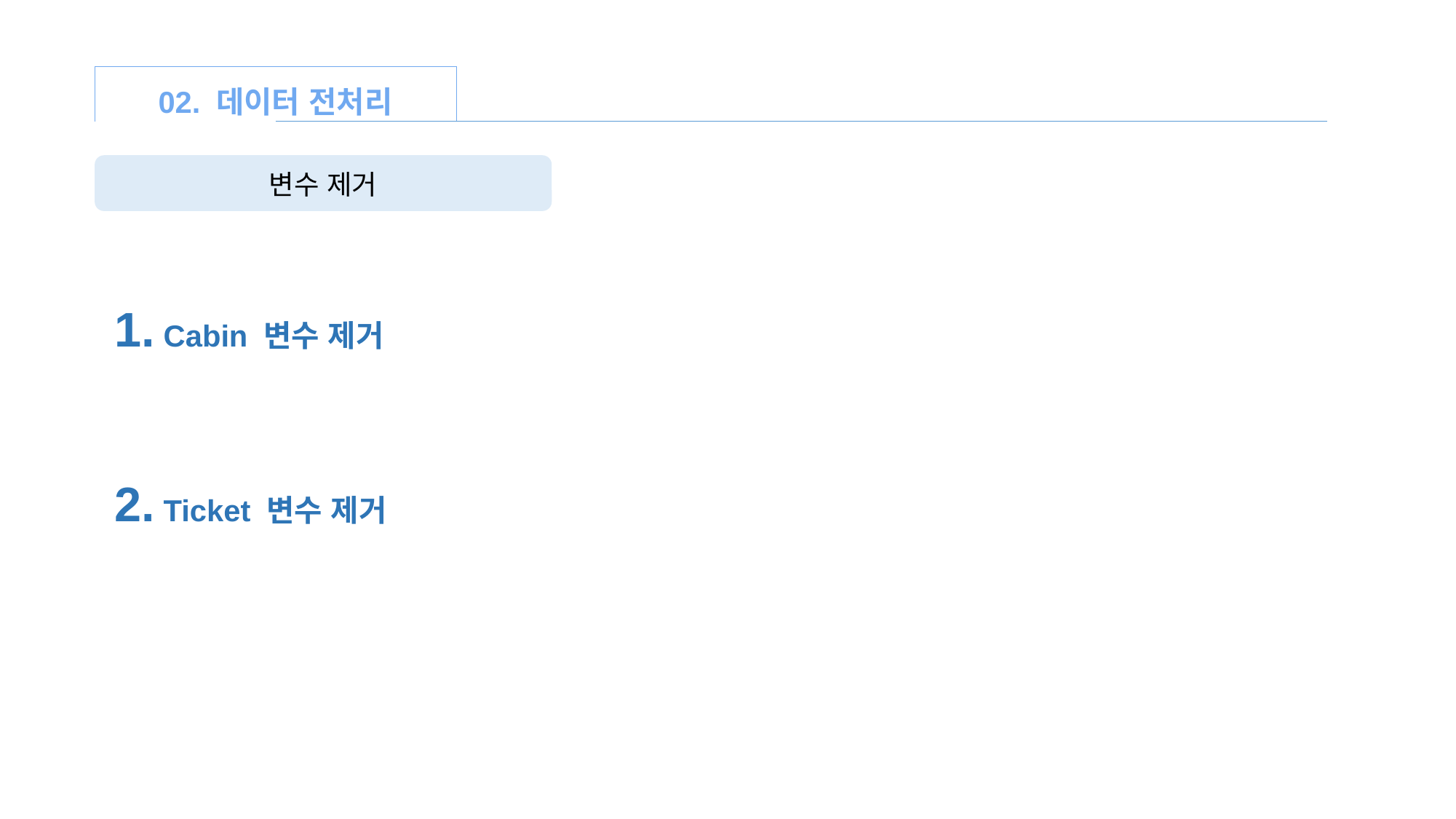

02. 데이터 전처리

변수 제거
1. Cabin 변수 제거
2. Ticket 변수 제거